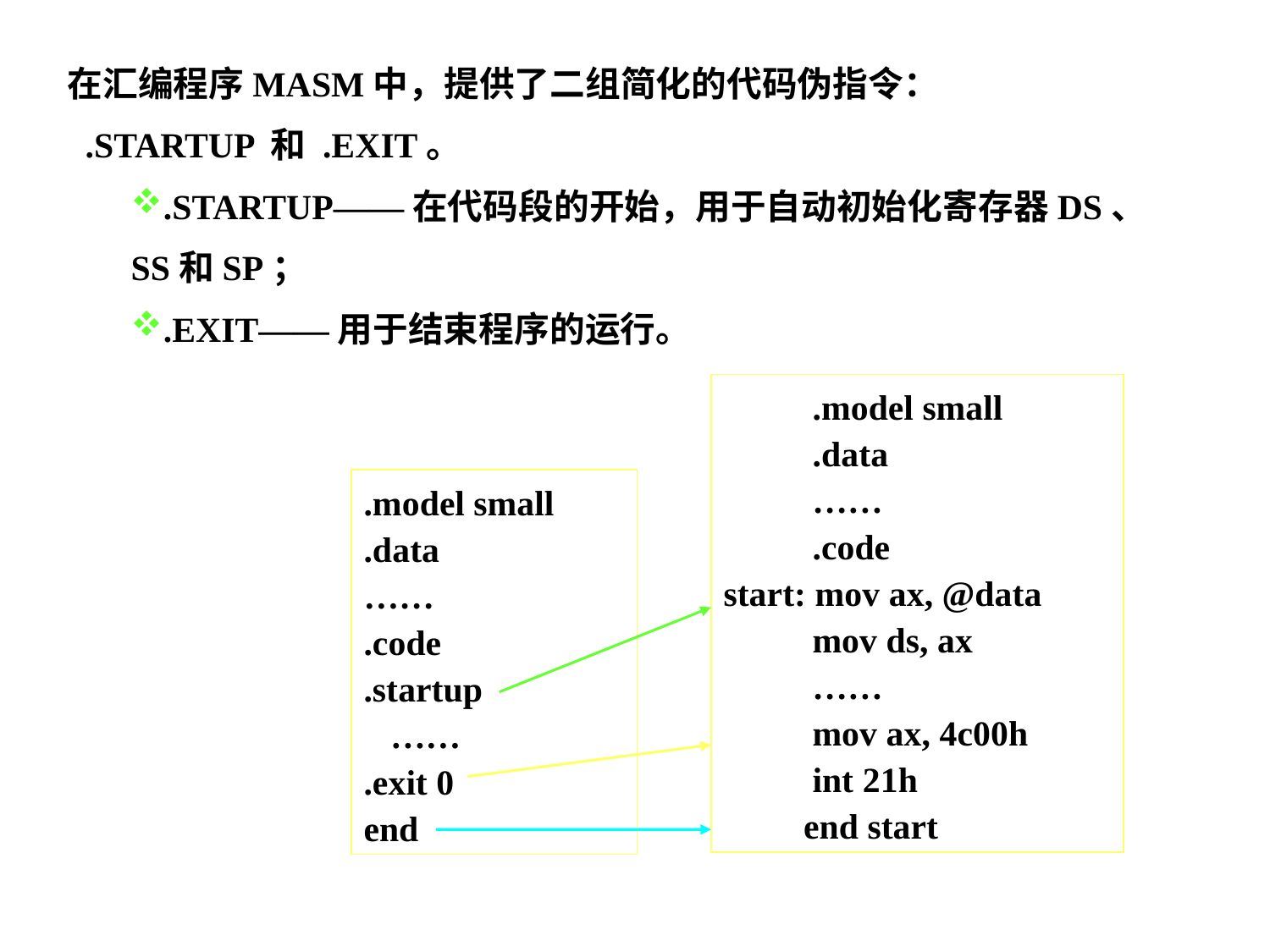

在汇编程序MASM中，提供了二组简化的代码伪指令：
  .STARTUP 和 .EXIT。
.STARTUP——在代码段的开始，用于自动初始化寄存器DS、SS和SP；
.EXIT——用于结束程序的运行。
          .model small
          .data
          ……
          .code
start: mov ax, @data
          mov ds, ax
          ……
          mov ax, 4c00h
          int 21h
         end start
.model small
.data
……
.code
.startup
   ……
.exit 0
end